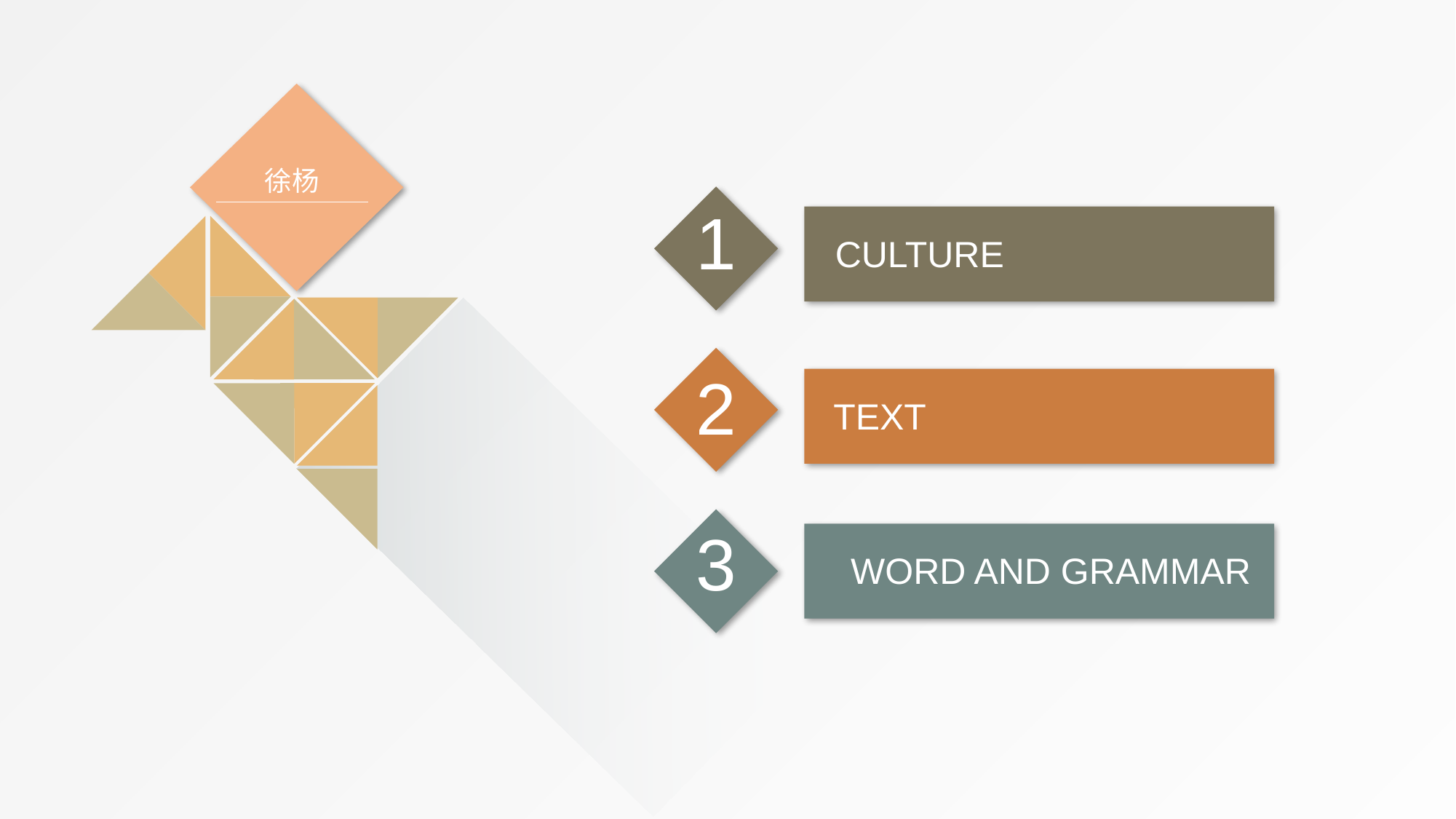

徐杨

1

2

3

CULTURE

TEXT

WORD AND GRAMMAR